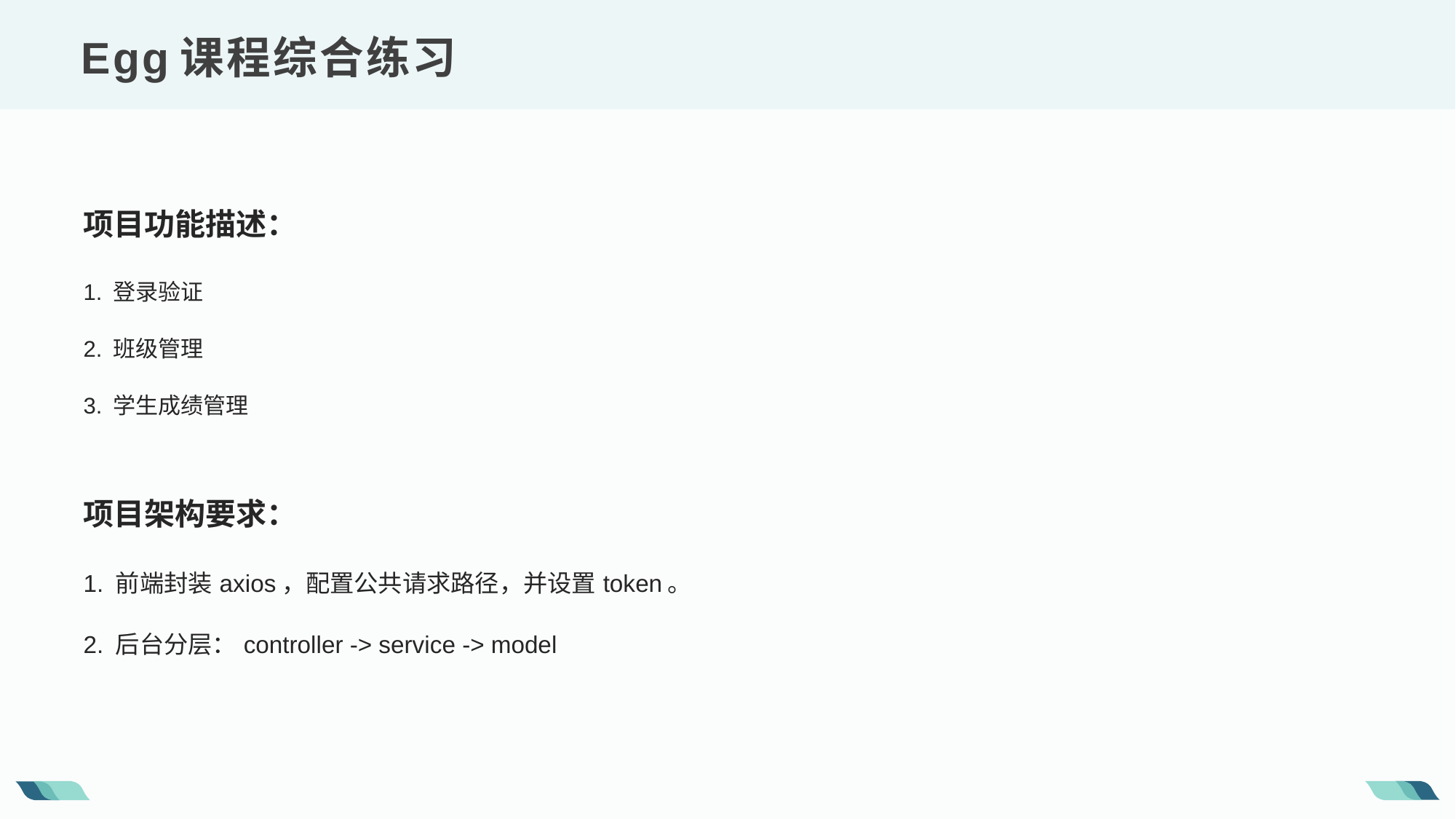

Egg课程综合练习
项目功能描述：
1. 登录验证
2. 班级管理
3. 学生成绩管理
项目架构要求：
1. 前端封装axios，配置公共请求路径，并设置token。
2. 后台分层：controller -> service -> model